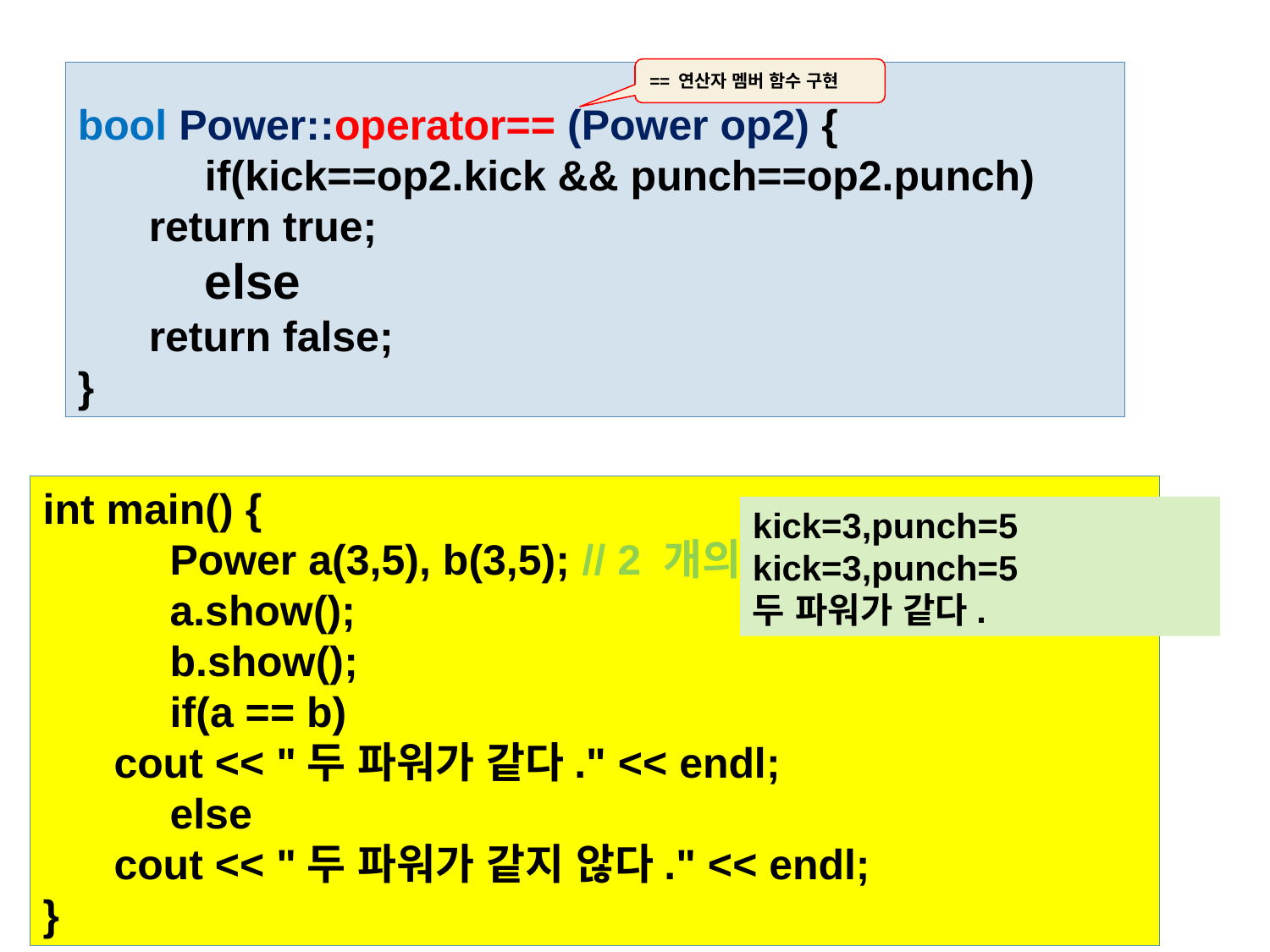

== 연산자 멤버 함수 구현

bool Power::operator== (Power op2) {
	if(kick==op2.kick && punch==op2.punch)
      return true;
	else
      return false;
}
int main() {
	Power a(3,5), b(3,5); // 2 개의 동일한 파워 객체 생성
	a.show();
	b.show();
	if(a == b)
      cout << "두 파워가 같다." << endl;
	else
      cout << "두 파워가 같지 않다." << endl;
}
kick=3,punch=5
kick=3,punch=5
두 파워가 같다.
24